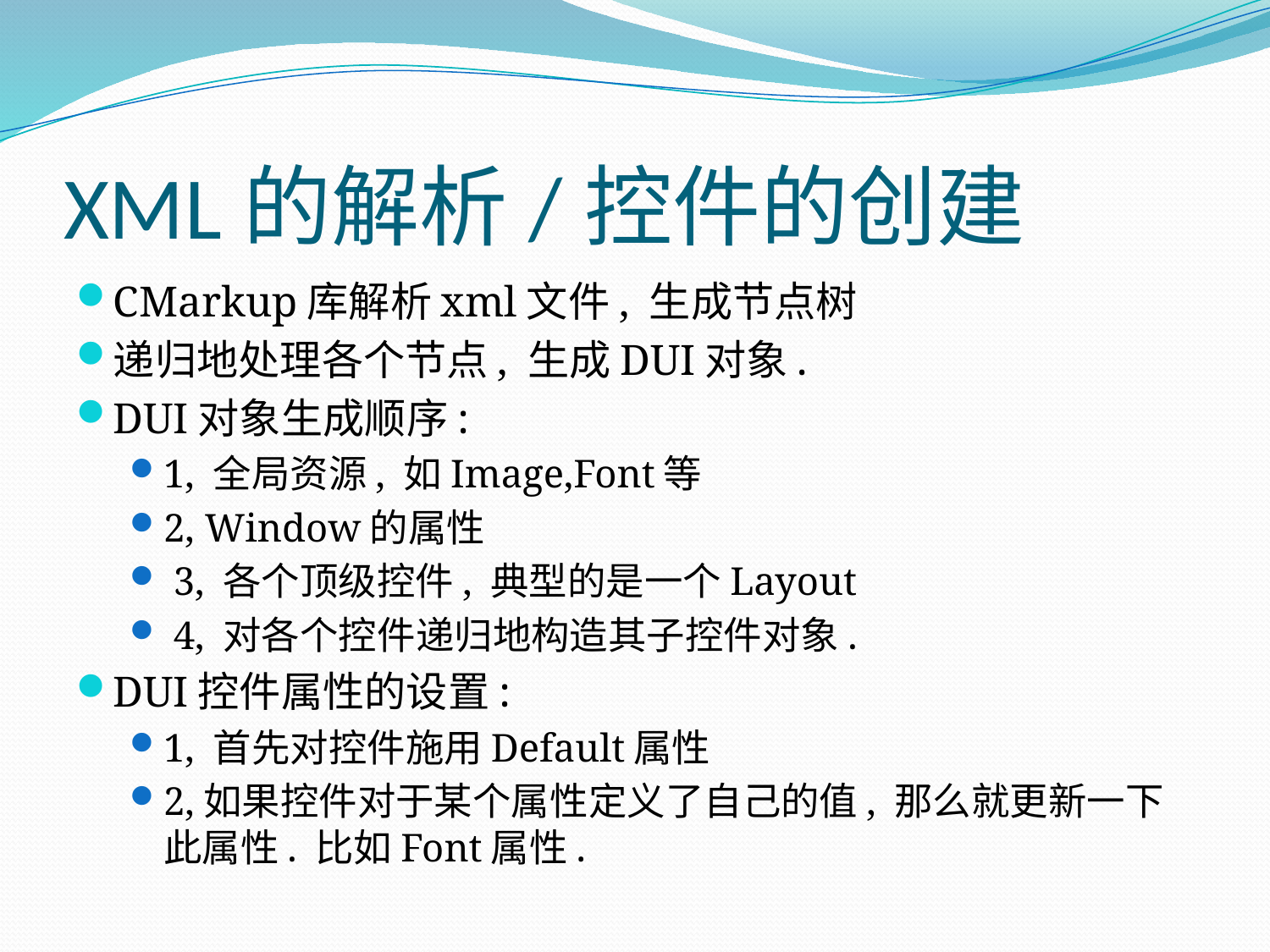

# XML的解析/控件的创建
CMarkup库解析xml文件, 生成节点树
递归地处理各个节点, 生成DUI对象.
DUI对象生成顺序:
1, 全局资源, 如Image,Font等
2, Window的属性
 3, 各个顶级控件, 典型的是一个Layout
 4, 对各个控件递归地构造其子控件对象.
DUI控件属性的设置:
1, 首先对控件施用Default属性
2,如果控件对于某个属性定义了自己的值, 那么就更新一下此属性. 比如Font属性.